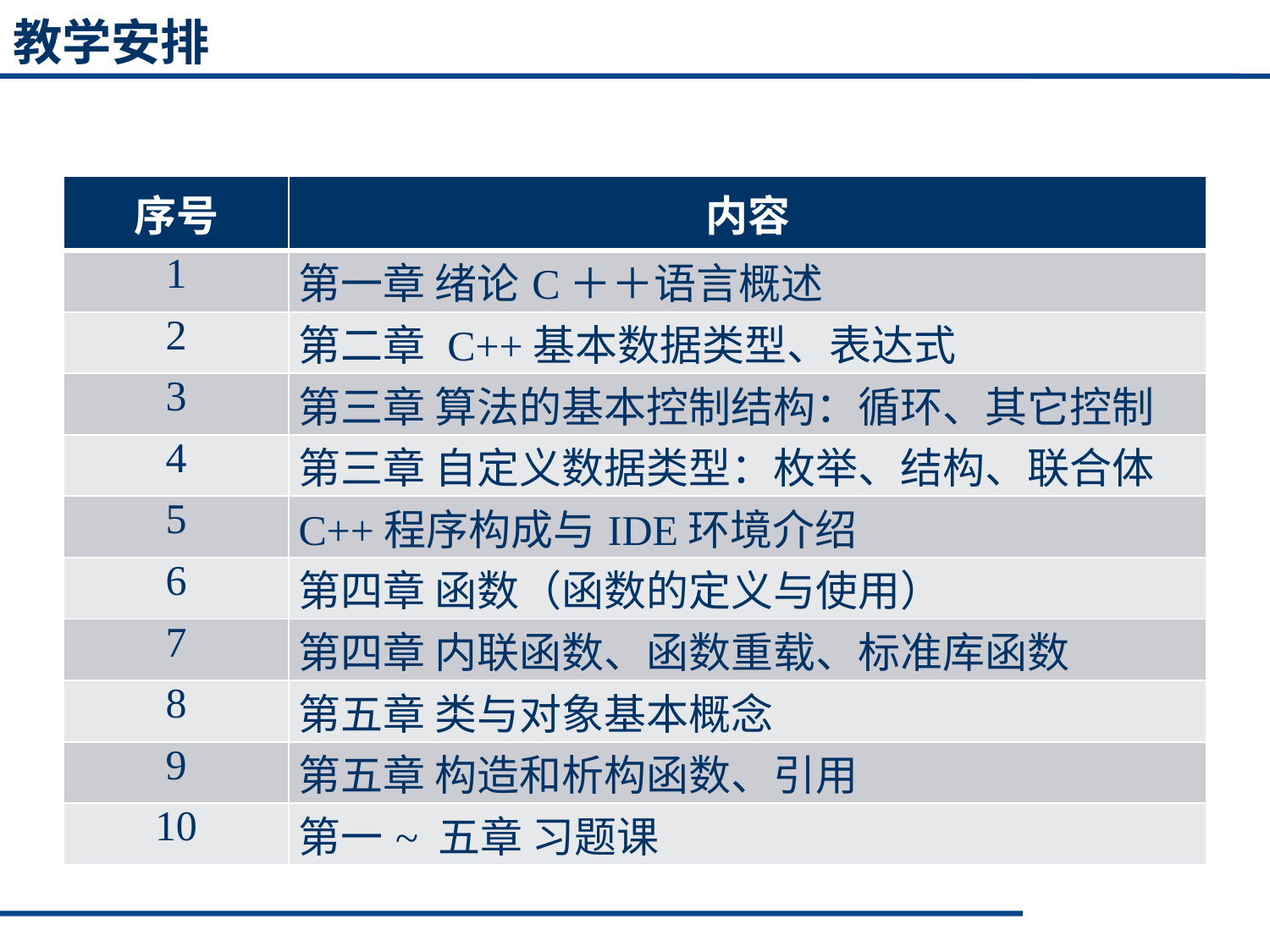

# 教学安排

| 序号 | 内容 |
| --- | --- |
| 1 | 第一章 绪论C＋＋语言概述 |
| 2 | 第二章 C++基本数据类型、表达式 |
| 3 | 第三章 算法的基本控制结构：循环、其它控制 |
| 4 | 第三章 自定义数据类型：枚举、结构、联合体 |
| 5 | C++程序构成与IDE环境介绍 |
| 6 | 第四章 函数（函数的定义与使用） |
| 7 | 第四章 内联函数、函数重载、标准库函数 |
| 8 | 第五章 类与对象基本概念 |
| 9 | 第五章 构造和析构函数、引用 |
| 10 | 第一~ 五章 习题课 |